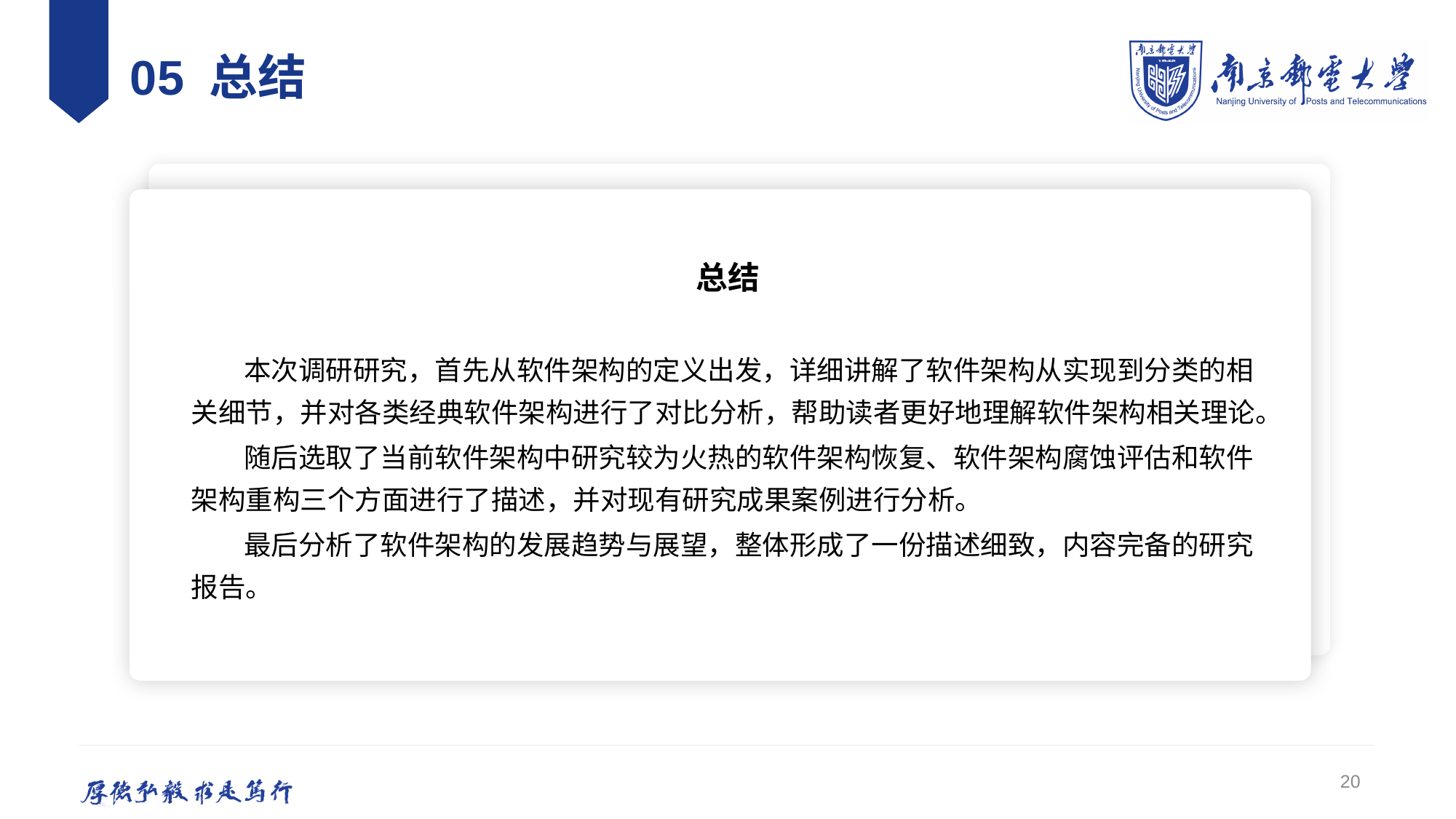

# 05 总结

总结

本次调研研究，首先从软件架构的定义出发，详细讲解了软件架构从实现到分类的相关细节，并对各类经典软件架构进行了对比分析，帮助读者更好地理解软件架构相关理论。
随后选取了当前软件架构中研究较为火热的软件架构恢复、软件架构腐蚀评估和软件架构重构三个方面进行了描述，并对现有研究成果案例进行分析。
最后分析了软件架构的发展趋势与展望，整体形成了一份描述细致，内容完备的研究报告。
20